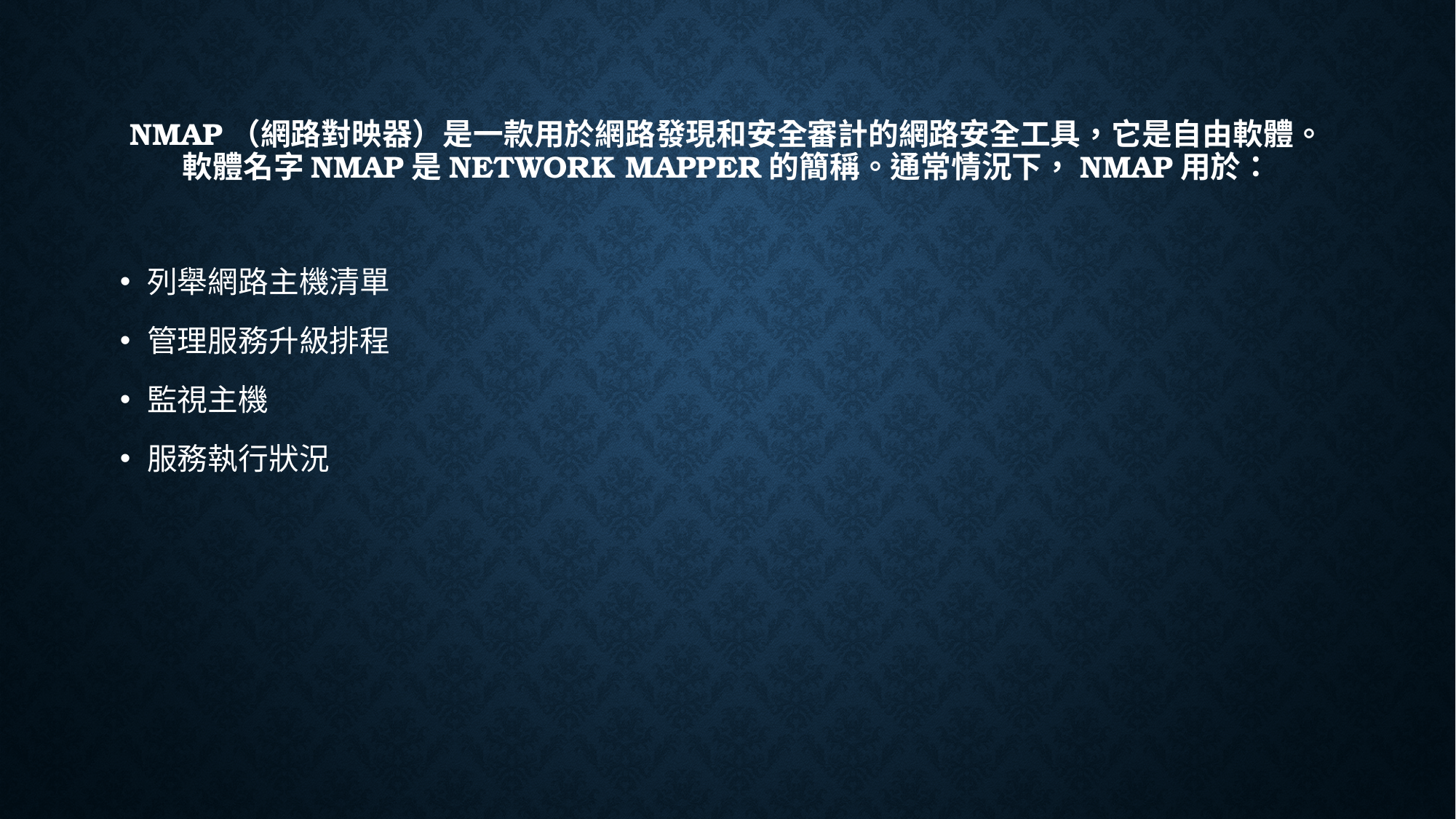

# Nmap（網路對映器）是一款用於網路發現和安全審計的網路安全工具，它是自由軟體。軟體名字Nmap是Network Mapper的簡稱。通常情況下，Nmap用於：
列舉網路主機清單
管理服務升級排程
監視主機
服務執行狀況